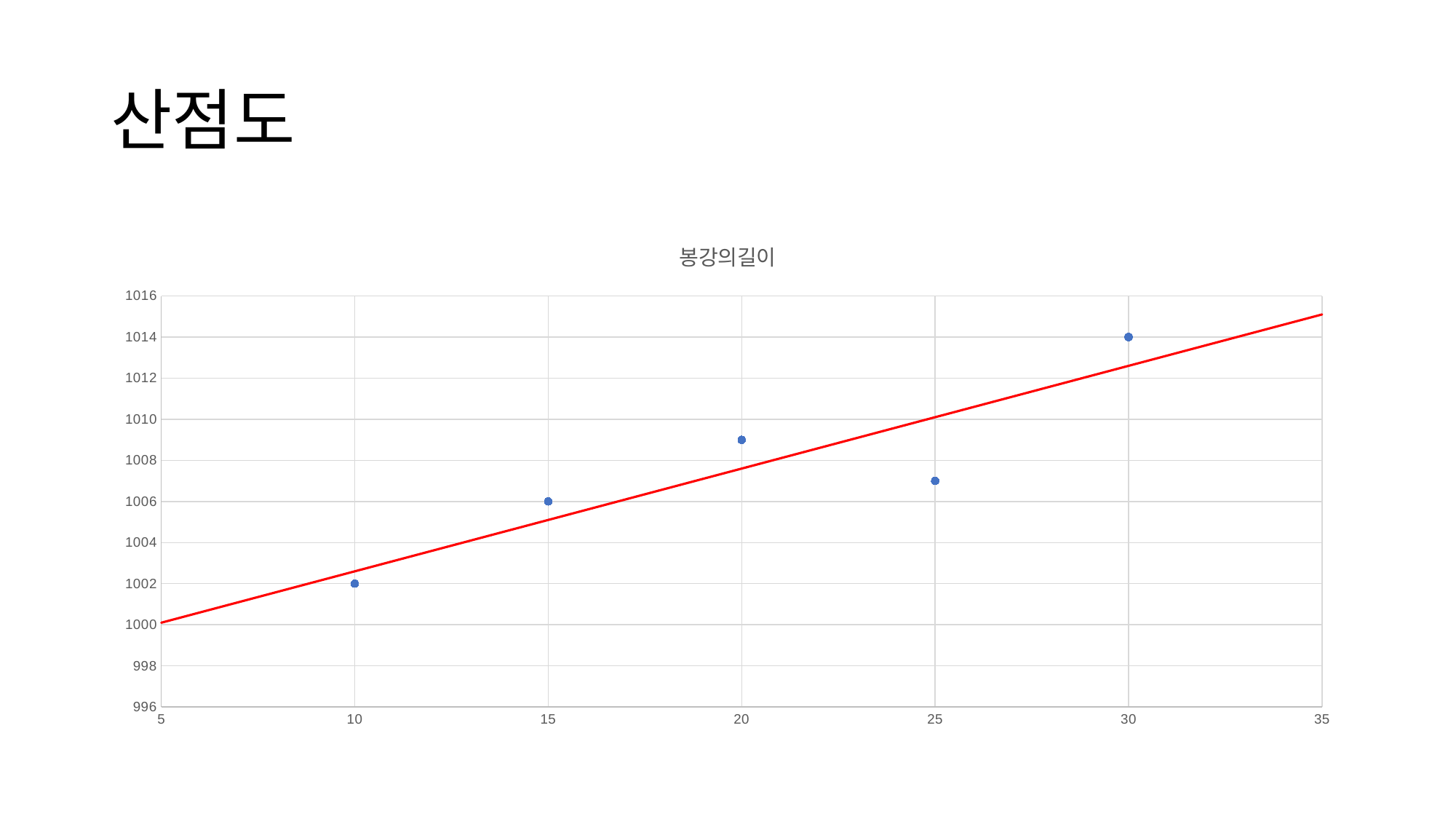

# 산점도

### Chart:

| Category | 봉강의길이 |
|---|---|